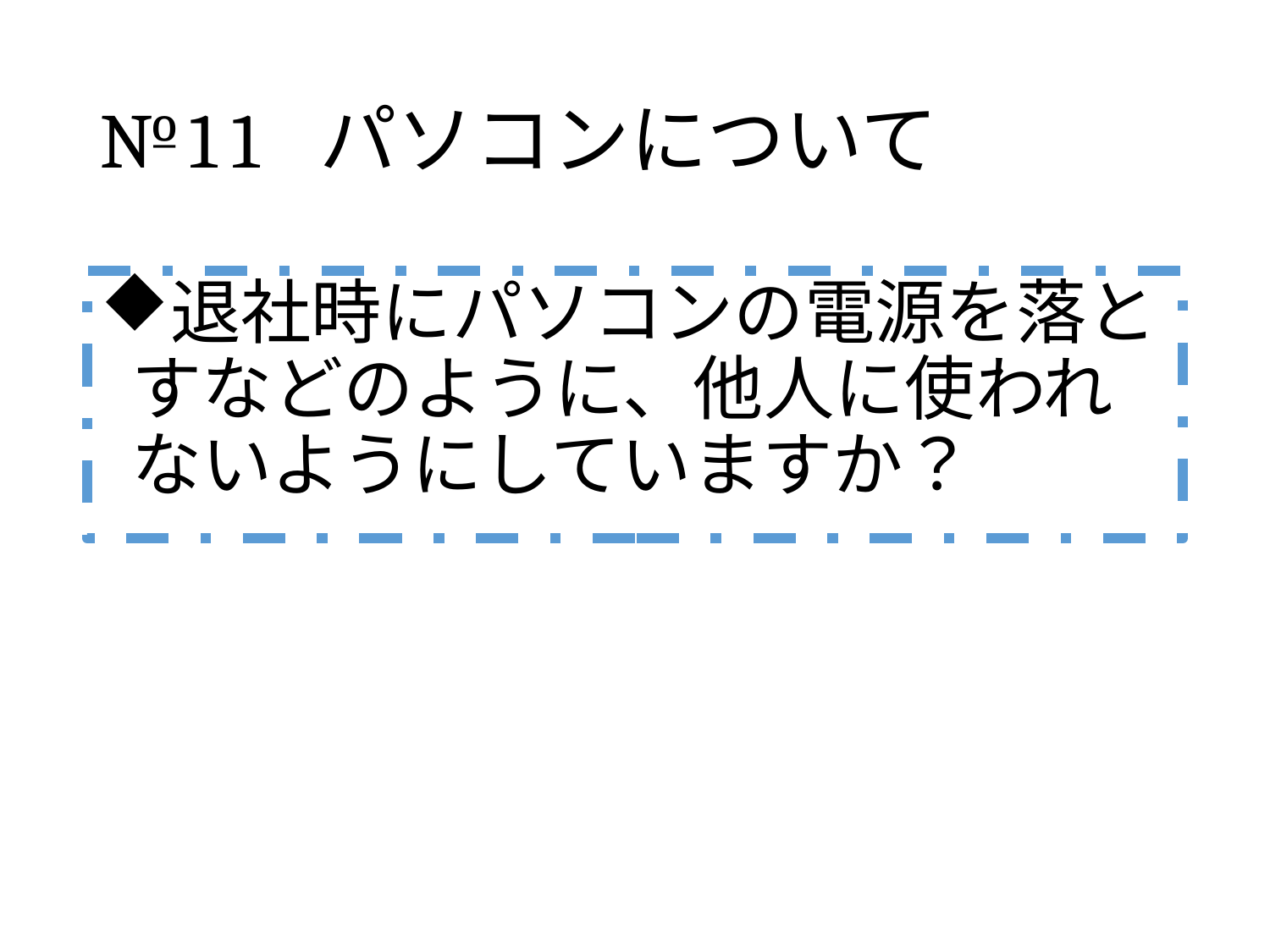

# №11  パソコンについて
退社時にパソコンの電源を落とすなどのように、他人に使われないようにしていますか？